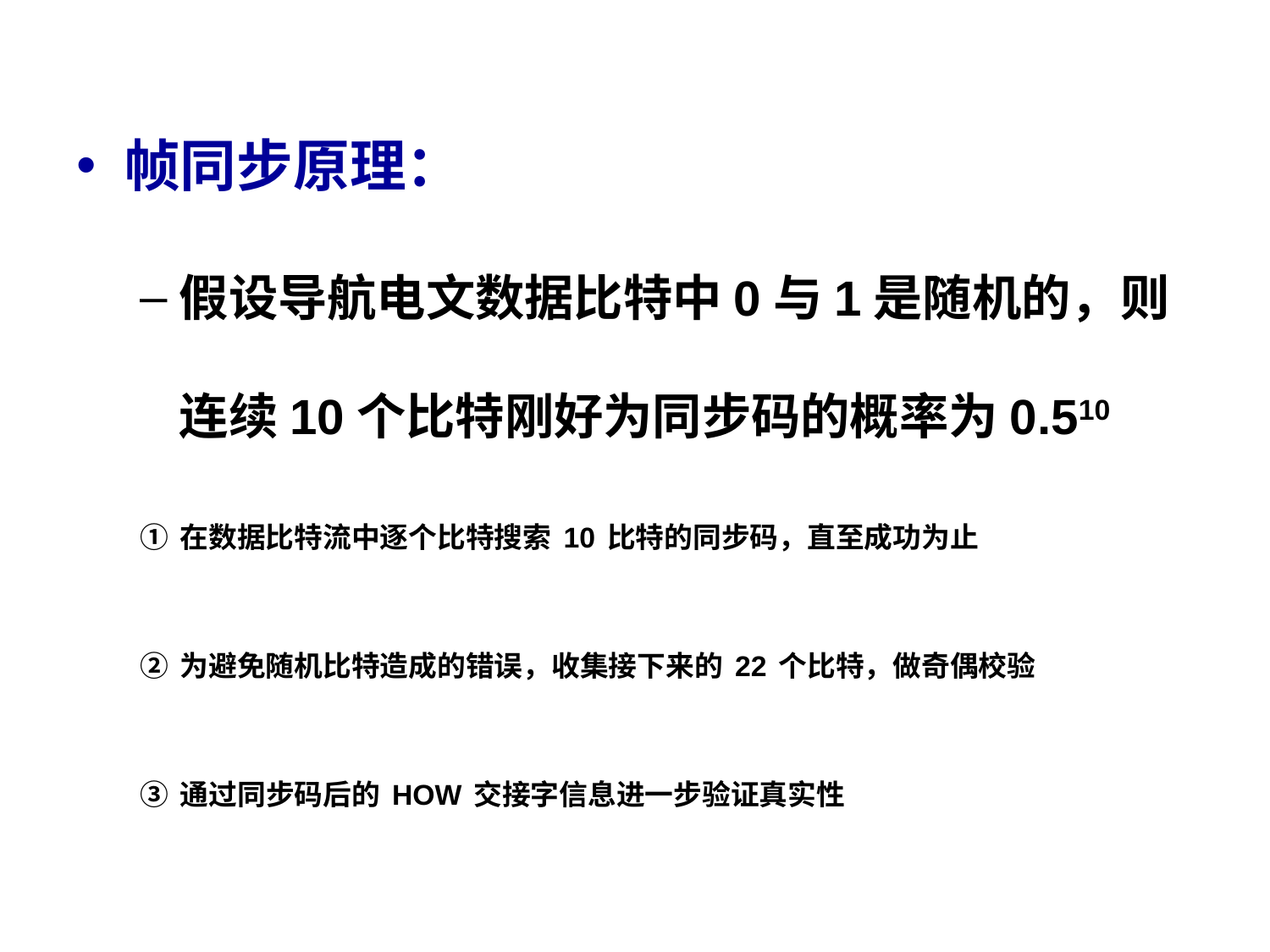

帧同步原理：
假设导航电文数据比特中0与1是随机的，则连续10个比特刚好为同步码的概率为0.510
①在数据比特流中逐个比特搜索10比特的同步码，直至成功为止
②为避免随机比特造成的错误，收集接下来的22个比特，做奇偶校验
③通过同步码后的HOW交接字信息进一步验证真实性